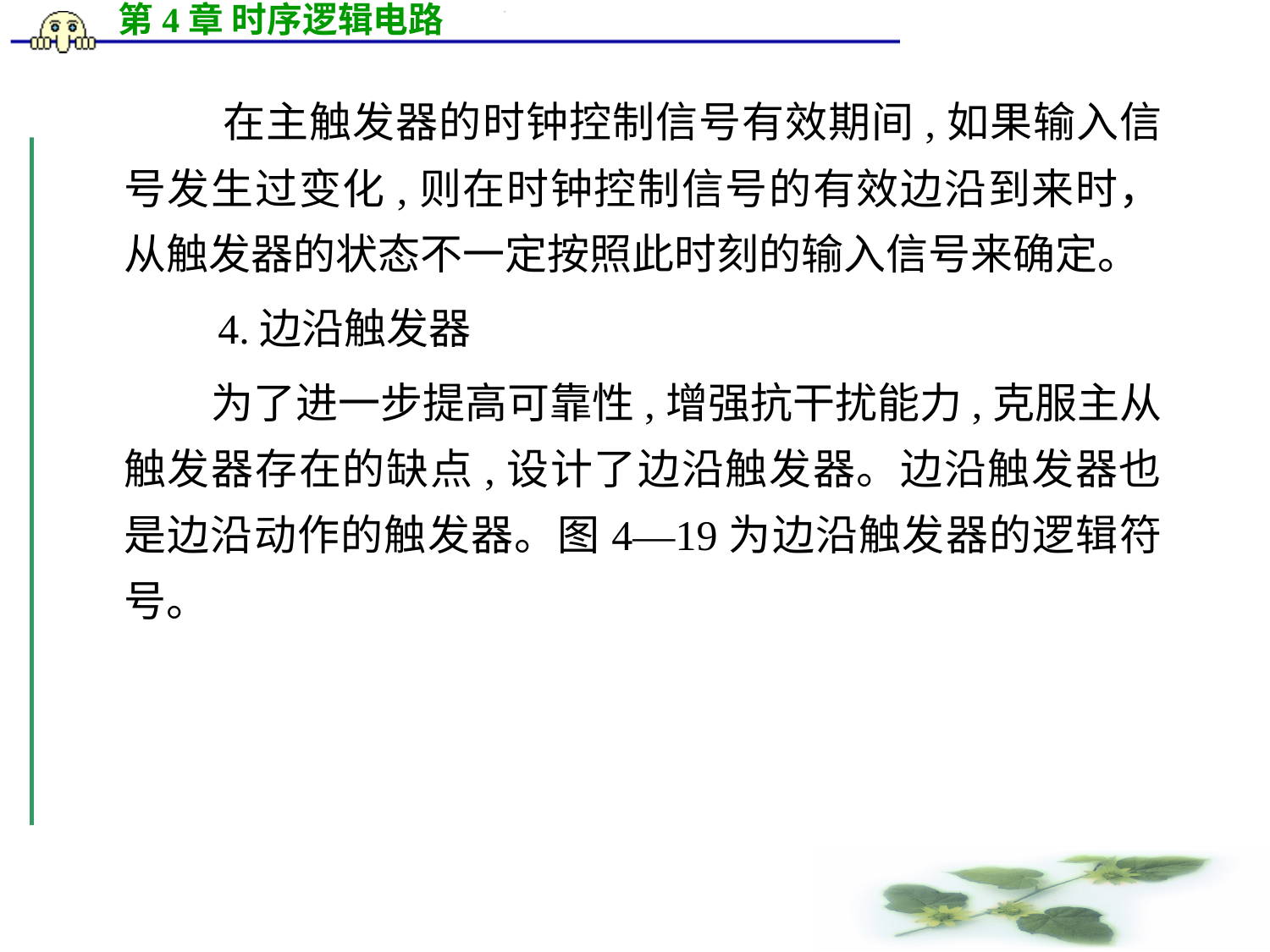

在主触发器的时钟控制信号有效期间,如果输入信号发生过变化,则在时钟控制信号的有效边沿到来时，从触发器的状态不一定按照此时刻的输入信号来确定。
            4.边沿触发器
             为了进一步提高可靠性,增强抗干扰能力,克服主从触发器存在的缺点,设计了边沿触发器。边沿触发器也是边沿动作的触发器。图4―19为边沿触发器的逻辑符号。